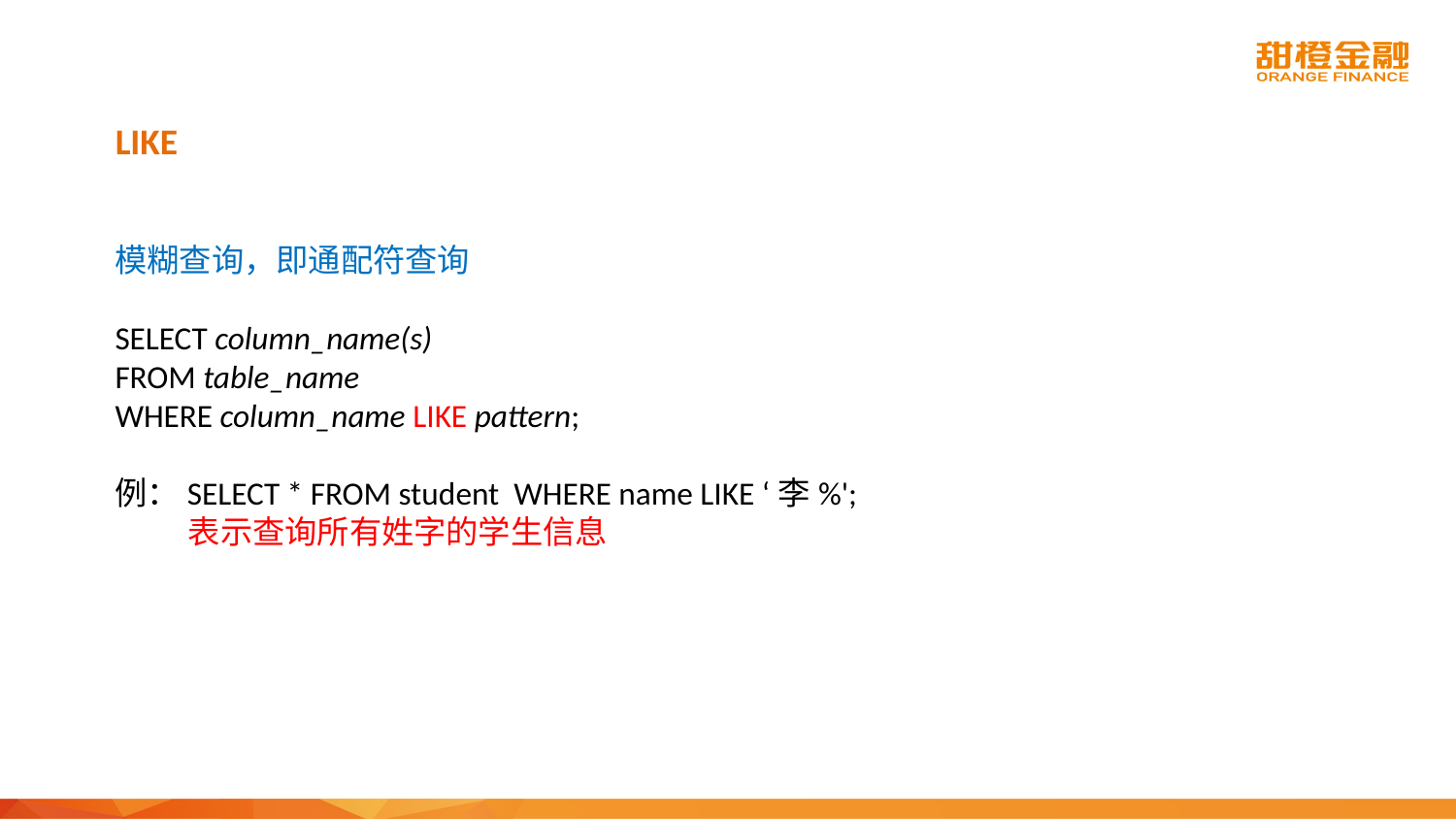

# LIKE
模糊查询，即通配符查询

SELECT column_name(s)
FROM table_name
WHERE column_name LIKE pattern;

例：SELECT * FROM student  WHERE name LIKE ‘李%';
         表示查询所有姓字的学生信息